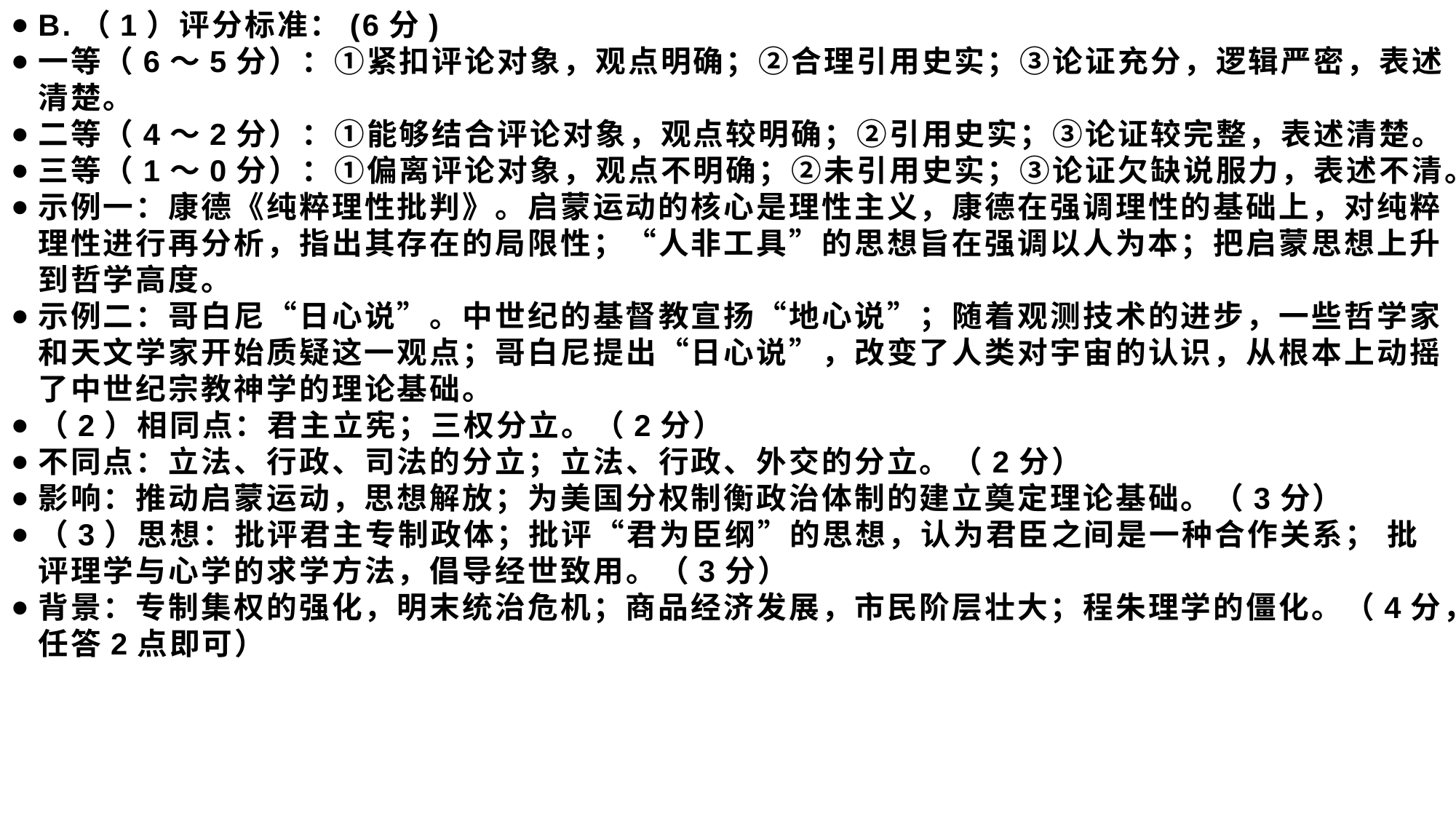

B.（1）评分标准：(6分)
一等（6～5分）：①紧扣评论对象，观点明确；②合理引用史实；③论证充分，逻辑严密，表述清楚。
二等（4～2分）：①能够结合评论对象，观点较明确；②引用史实；③论证较完整，表述清楚。
三等（1～0分）：①偏离评论对象，观点不明确；②未引用史实；③论证欠缺说服力，表述不清。
示例一：康德《纯粹理性批判》。启蒙运动的核心是理性主义，康德在强调理性的基础上，对纯粹理性进行再分析，指出其存在的局限性；“人非工具”的思想旨在强调以人为本；把启蒙思想上升到哲学高度。
示例二：哥白尼“日心说”。中世纪的基督教宣扬“地心说”；随着观测技术的进步，一些哲学家和天文学家开始质疑这一观点；哥白尼提出“日心说”，改变了人类对宇宙的认识，从根本上动摇了中世纪宗教神学的理论基础。
（2）相同点：君主立宪；三权分立。（2分）
不同点：立法、行政、司法的分立；立法、行政、外交的分立。（2分）
影响：推动启蒙运动，思想解放；为美国分权制衡政治体制的建立奠定理论基础。（3分）
（3）思想：批评君主专制政体；批评“君为臣纲”的思想，认为君臣之间是一种合作关系； 批评理学与心学的求学方法，倡导经世致用。（3分）
背景：专制集权的强化，明末统治危机；商品经济发展，市民阶层壮大；程朱理学的僵化。（4分，任答2点即可）